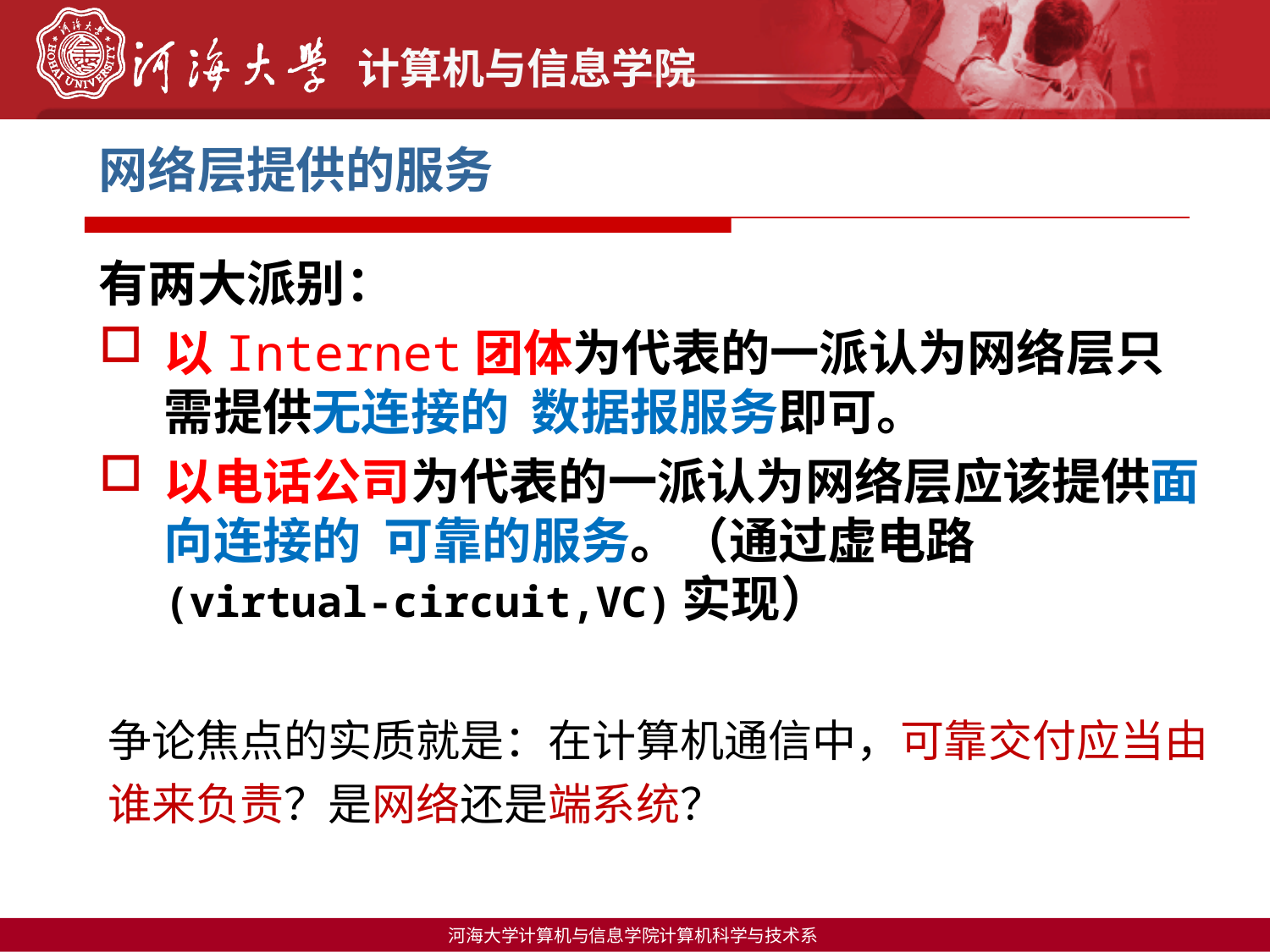

# 网络层提供的服务
有两大派别：
以Internet团体为代表的一派认为网络层只需提供无连接的  数据报服务即可。
以电话公司为代表的一派认为网络层应该提供面向连接的  可靠的服务。（通过虚电路(virtual-circuit,VC)实现）
争论焦点的实质就是：在计算机通信中，可靠交付应当由谁来负责？是网络还是端系统？